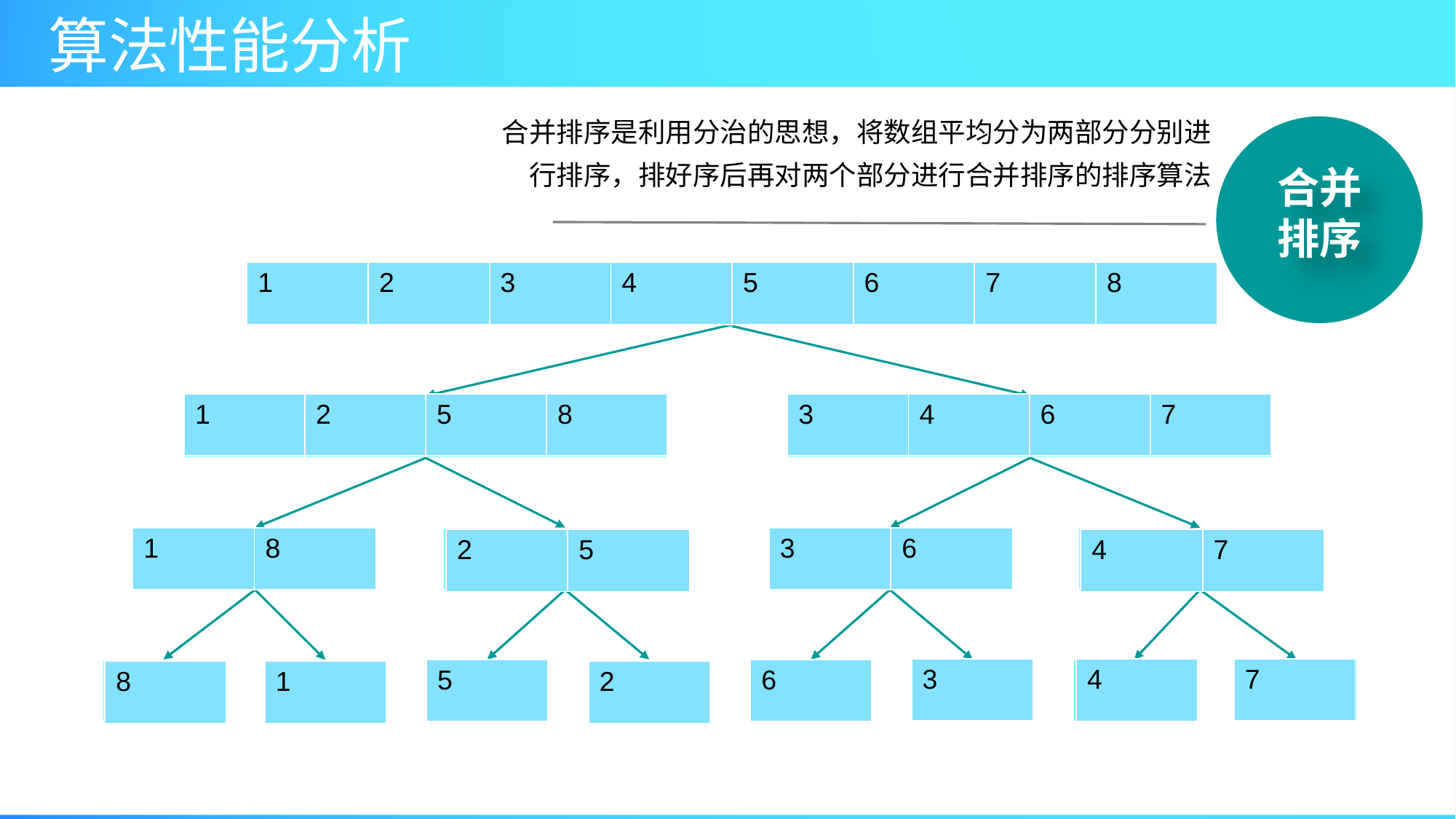

合并排序是利用分治的思想，将数组平均分为两部分分别进行排序，排好序后再对两个部分进行合并排序的排序算法

合并排序
| 1 | 2 | 3 | 4 | 5 | 6 | 7 | 8 |
| --- | --- | --- | --- | --- | --- | --- | --- |
| 8 | 1 | 5 | 2 | 6 | 3 | 4 | 7 |
| --- | --- | --- | --- | --- | --- | --- | --- |
| 1 | 2 | 5 | 8 |
| --- | --- | --- | --- |
| 3 | 4 | 6 | 7 |
| --- | --- | --- | --- |
| 6 | 3 | 4 | 7 |
| --- | --- | --- | --- |
| 8 | 1 | 5 | 2 |
| --- | --- | --- | --- |
| 1 | 8 |
| --- | --- |
| 6 | 3 |
| --- | --- |
| 4 | 7 |
| --- | --- |
| 8 | 1 |
| --- | --- |
| 5 | 2 |
| --- | --- |
| 3 | 6 |
| --- | --- |
| 2 | 5 |
| --- | --- |
| 4 | 7 |
| --- | --- |
| 3 |
| --- |
| 7 |
| --- |
| 4 |
| --- |
| 5 |
| --- |
| 6 |
| --- |
| 8 |
| --- |
| 5 |
| --- |
| 2 |
| --- |
| 6 |
| --- |
| 3 |
| --- |
| 4 |
| --- |
| 7 |
| --- |
| 1 |
| --- |
| 1 |
| --- |
| 2 |
| --- |
| 8 |
| --- |